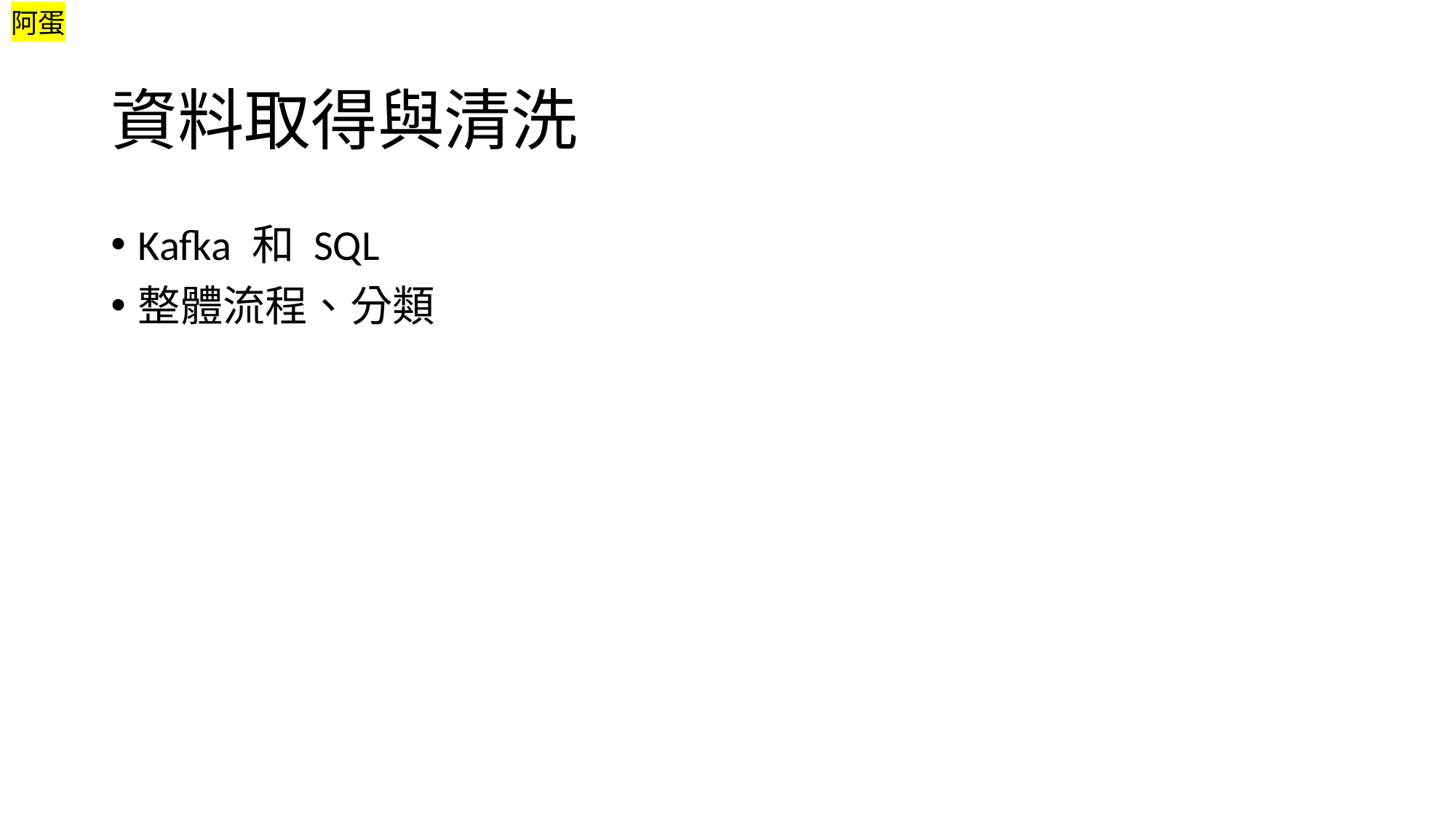

阿蛋
# 資料取得與清洗
Kafka 和 SQL
整體流程、分類